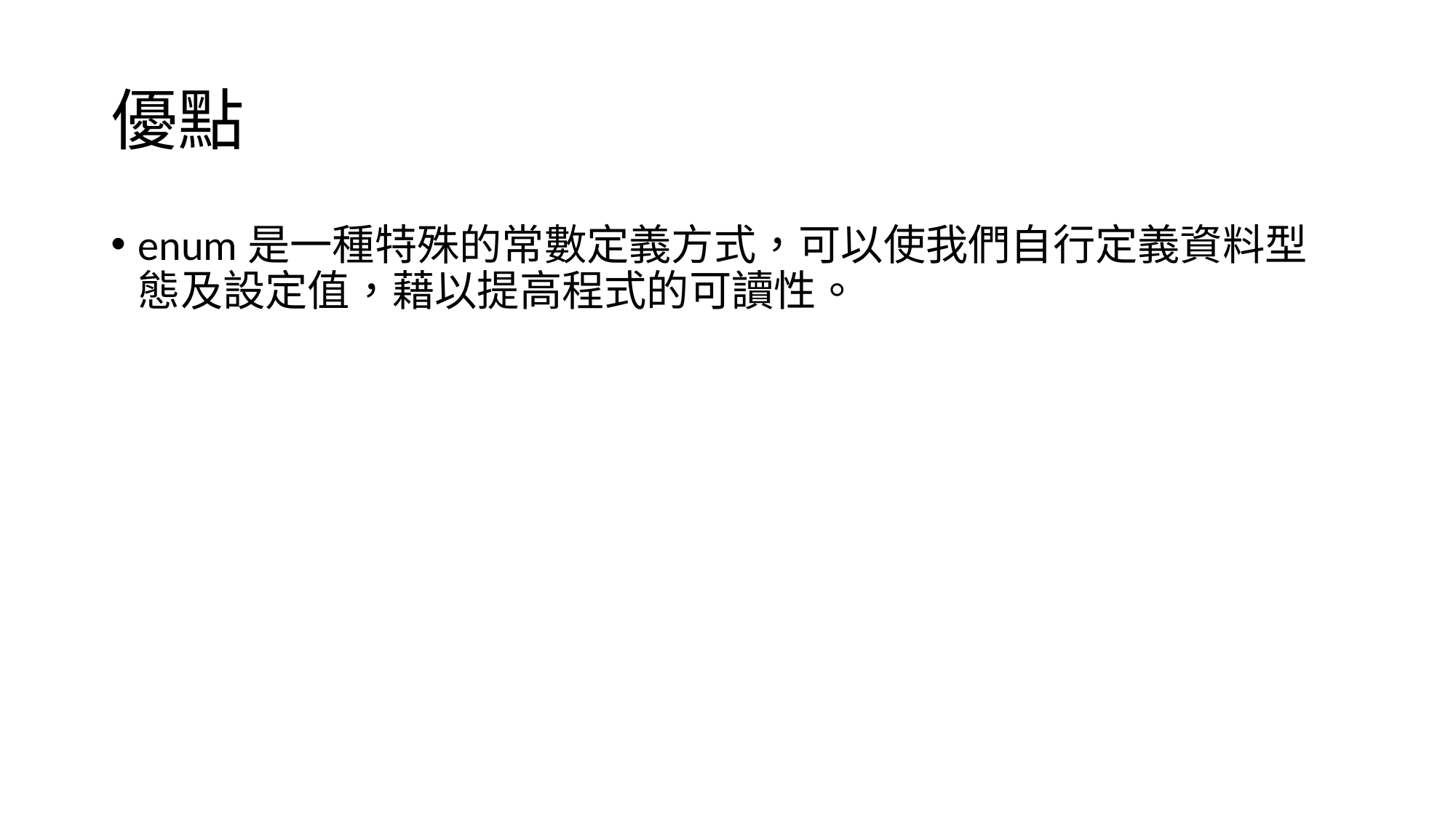

# 優點
enum是一種特殊的常數定義方式，可以使我們自行定義資料型態及設定值，藉以提高程式的可讀性。